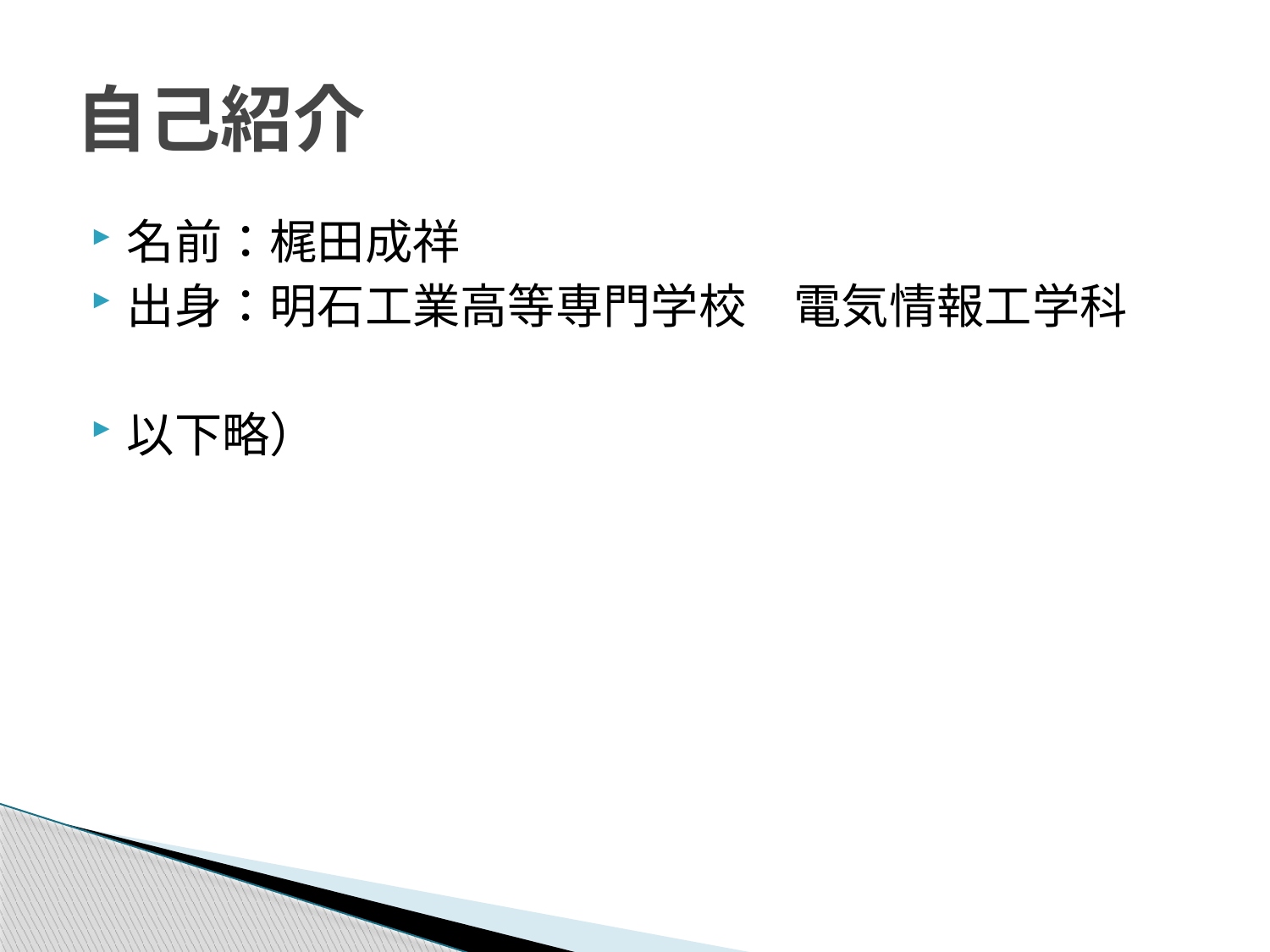

# 自己紹介
名前：梶田成祥
出身：明石工業高等専門学校　電気情報工学科

以下略）